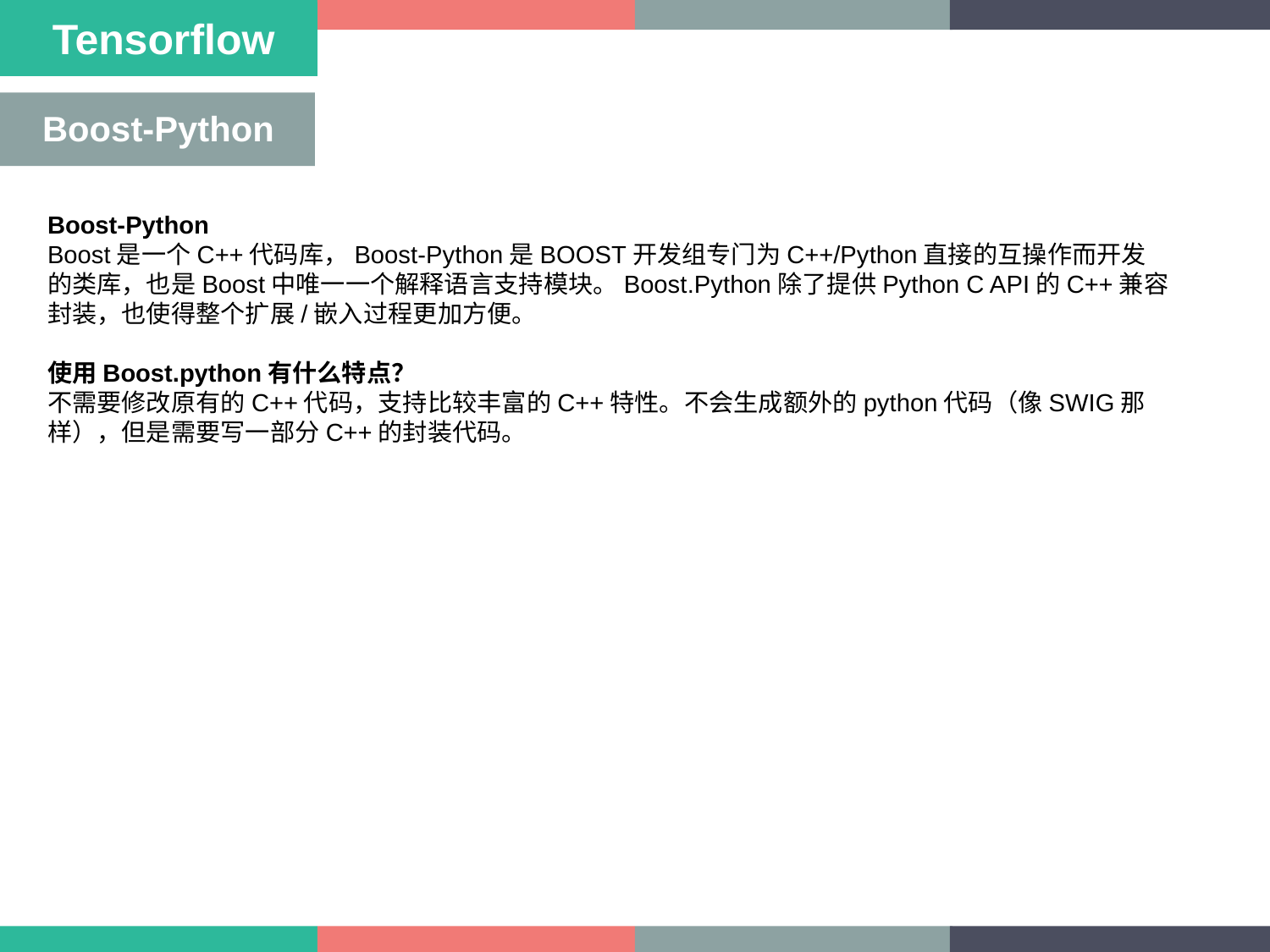

Tensorflow

Boost-Python
Boost-Python
Boost是一个C++代码库，Boost-Python是BOOST开发组专门为C++/Python直接的互操作而开发的类库，也是Boost中唯一一个解释语言支持模块。Boost.Python除了提供Python C API的C++兼容封装，也使得整个扩展/嵌入过程更加方便。

使用Boost.python有什么特点？
不需要修改原有的C++代码，支持比较丰富的C++特性。不会生成额外的python代码（像SWIG那样），但是需要写一部分C++的封装代码。